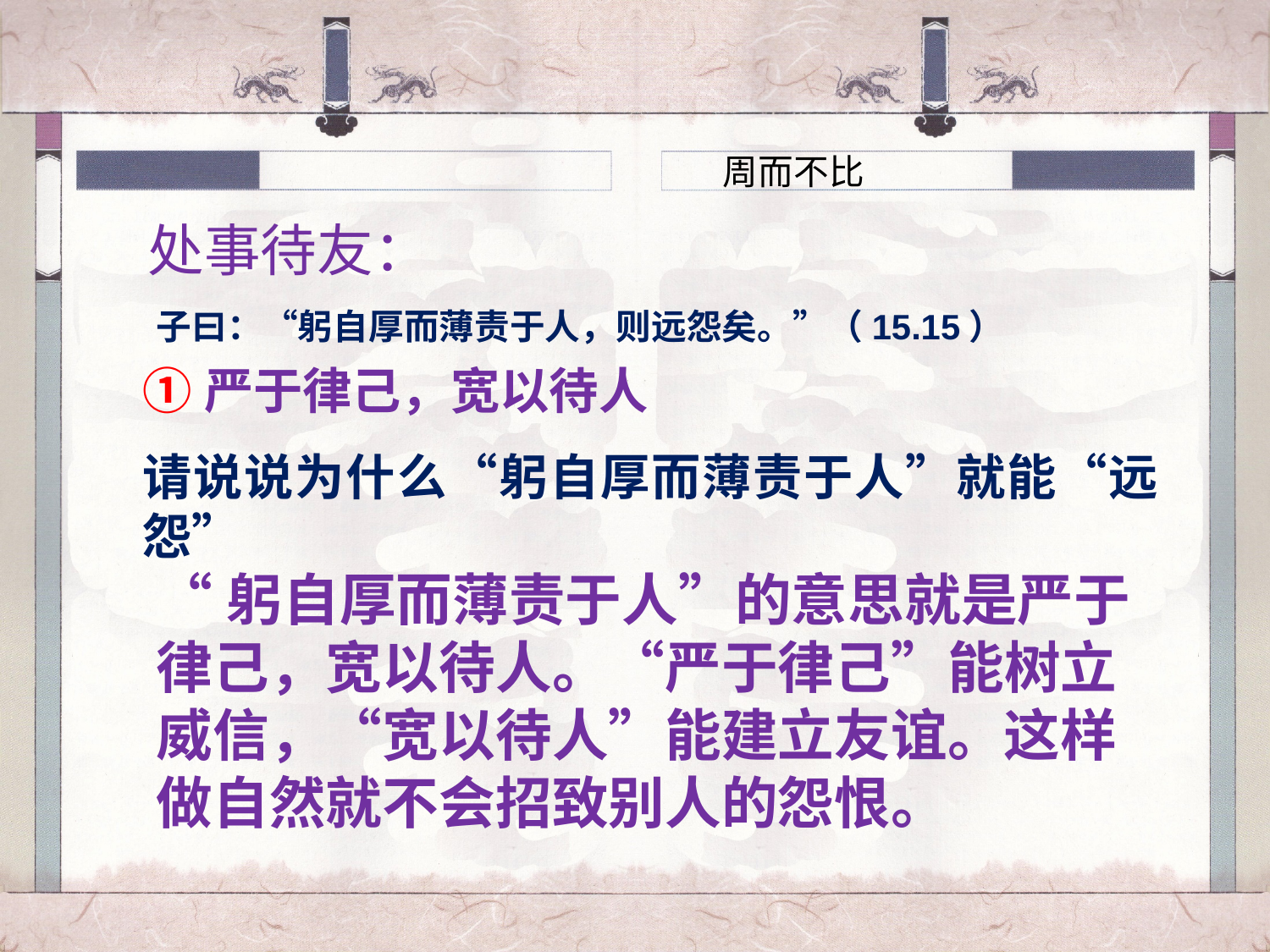

周而不比
处事待友：
子曰：“躬自厚而薄责于人，则远怨矣。”（15.15）
①严于律己，宽以待人
请说说为什么“躬自厚而薄责于人”就能“远怨”
“躬自厚而薄责于人”的意思就是严于律己，宽以待人。“严于律己”能树立威信，“宽以待人”能建立友谊。这样做自然就不会招致别人的怨恨。